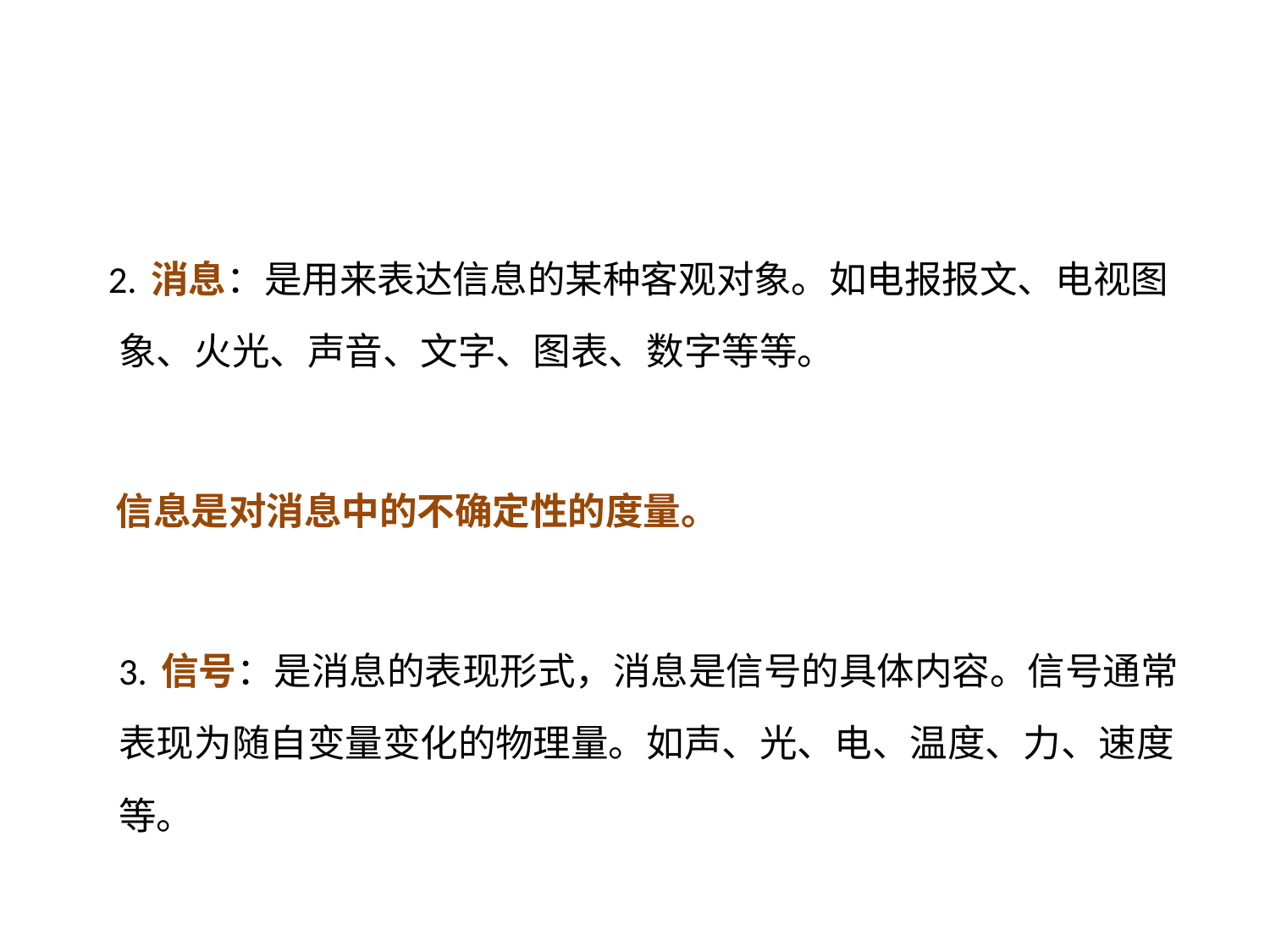

#
    2. 消息：是用来表达信息的某种客观对象。如电报报文、电视图象、火光、声音、文字、图表、数字等等。

    信息是对消息中的不确定性的度量。

     3. 信号：是消息的表现形式，消息是信号的具体内容。信号通常表现为随自变量变化的物理量。如声、光、电、温度、力、速度等。